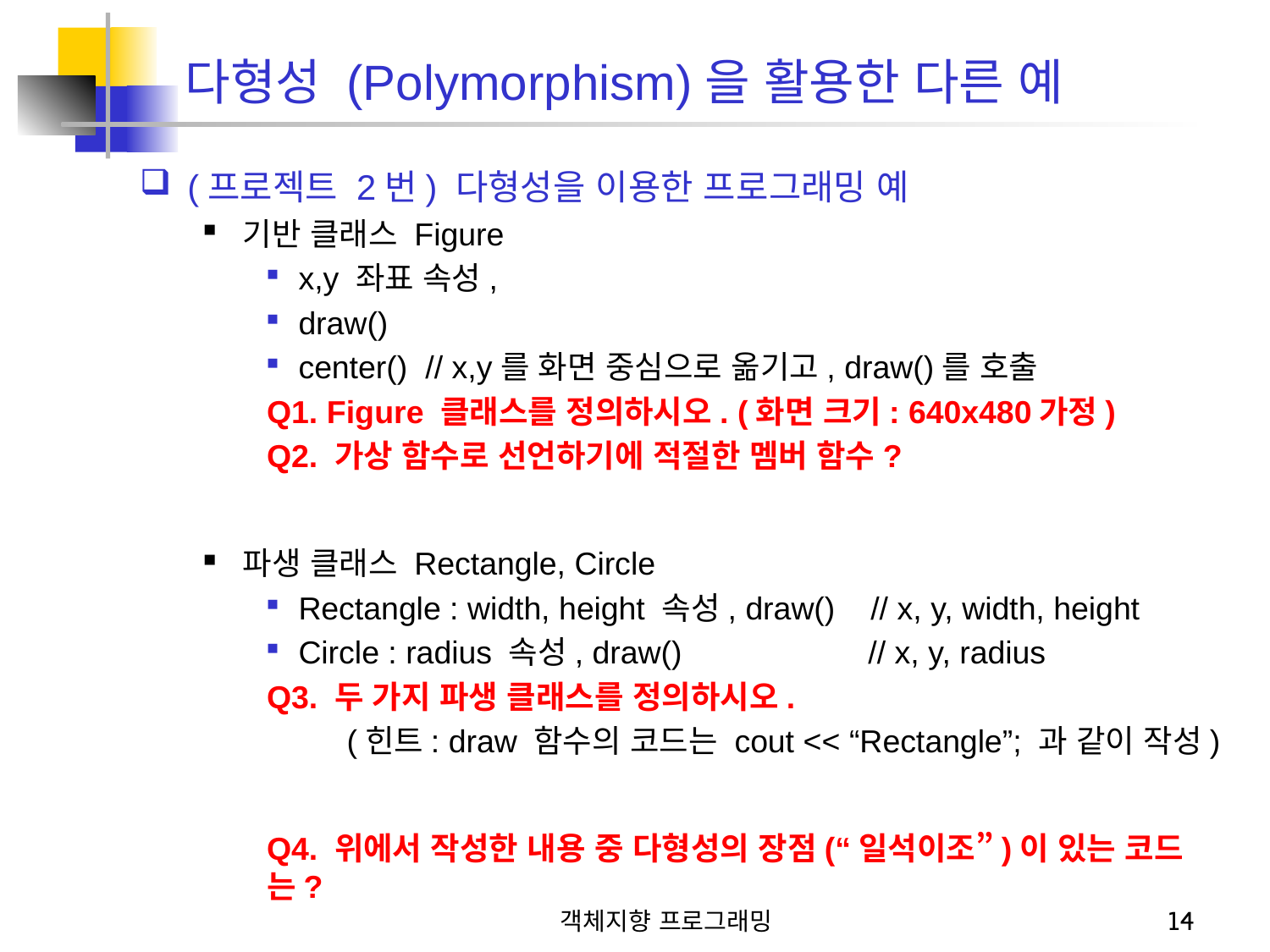

다형성 (Polymorphism)을 활용한 다른 예
(프로젝트 2번) 다형성을 이용한 프로그래밍 예
기반 클래스 Figure
x,y 좌표 속성,
draw()
center()  // x,y를 화면 중심으로 옮기고, draw()를 호출
Q1. Figure 클래스를 정의하시오. (화면 크기: 640x480가정)
Q2. 가상 함수로 선언하기에 적절한 멤버 함수?

파생 클래스 Rectangle, Circle
Rectangle : width, height 속성, draw()    // x, y, width, height
Circle : radius 속성, draw()                     // x, y, radius
Q3. 두 가지 파생 클래스를 정의하시오.
         (힌트: draw 함수의 코드는 cout << “Rectangle”; 과 같이 작성)

Q4. 위에서 작성한 내용 중 다형성의 장점(“일석이조”)이 있는 코드는?
객체지향 프로그래밍
14